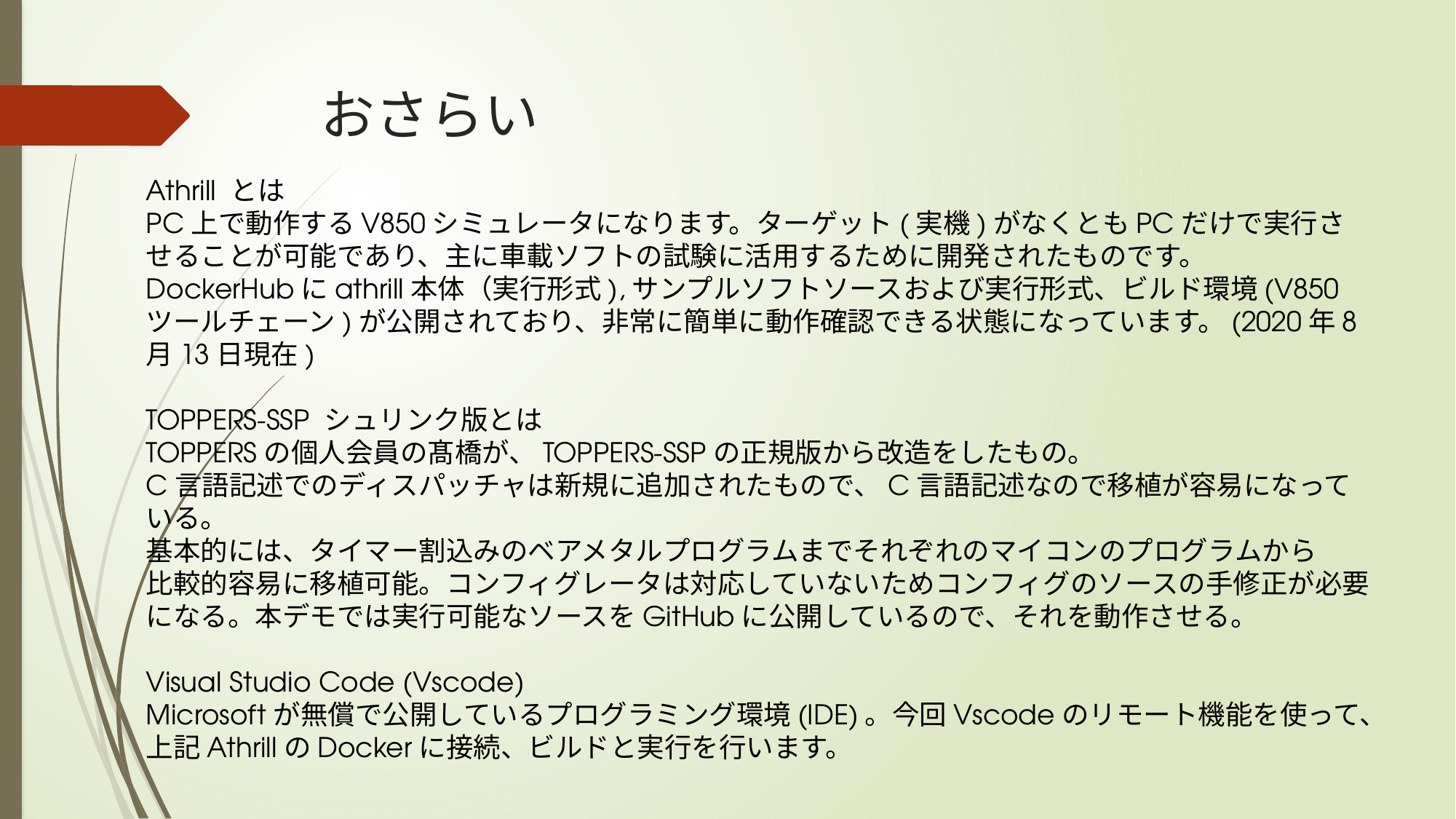

# おさらい
Athrill とは
PC上で動作するV850シミュレータになります。ターゲット(実機)がなくともPCだけで実行させることが可能であり、主に車載ソフトの試験に活用するために開発されたものです。
DockerHubにathrill本体（実行形式),サンプルソフトソースおよび実行形式、ビルド環境(V850ツールチェーン)が公開されており、非常に簡単に動作確認できる状態になっています。(2020年8月13日現在)

TOPPERS-SSP シュリンク版とは
TOPPERSの個人会員の髙橋が、TOPPERS-SSPの正規版から改造をしたもの。
C言語記述でのディスパッチャは新規に追加されたもので、C言語記述なので移植が容易になっている。
基本的には、タイマー割込みのベアメタルプログラムまでそれぞれのマイコンのプログラムから
比較的容易に移植可能。コンフィグレータは対応していないためコンフィグのソースの手修正が必要になる。本デモでは実行可能なソースをGitHubに公開しているので、それを動作させる。

Visual Studio Code (Vscode)
Microsoftが無償で公開しているプログラミング環境(IDE)。今回Vscodeのリモート機能を使って、上記AthrillのDockerに接続、ビルドと実行を行います。